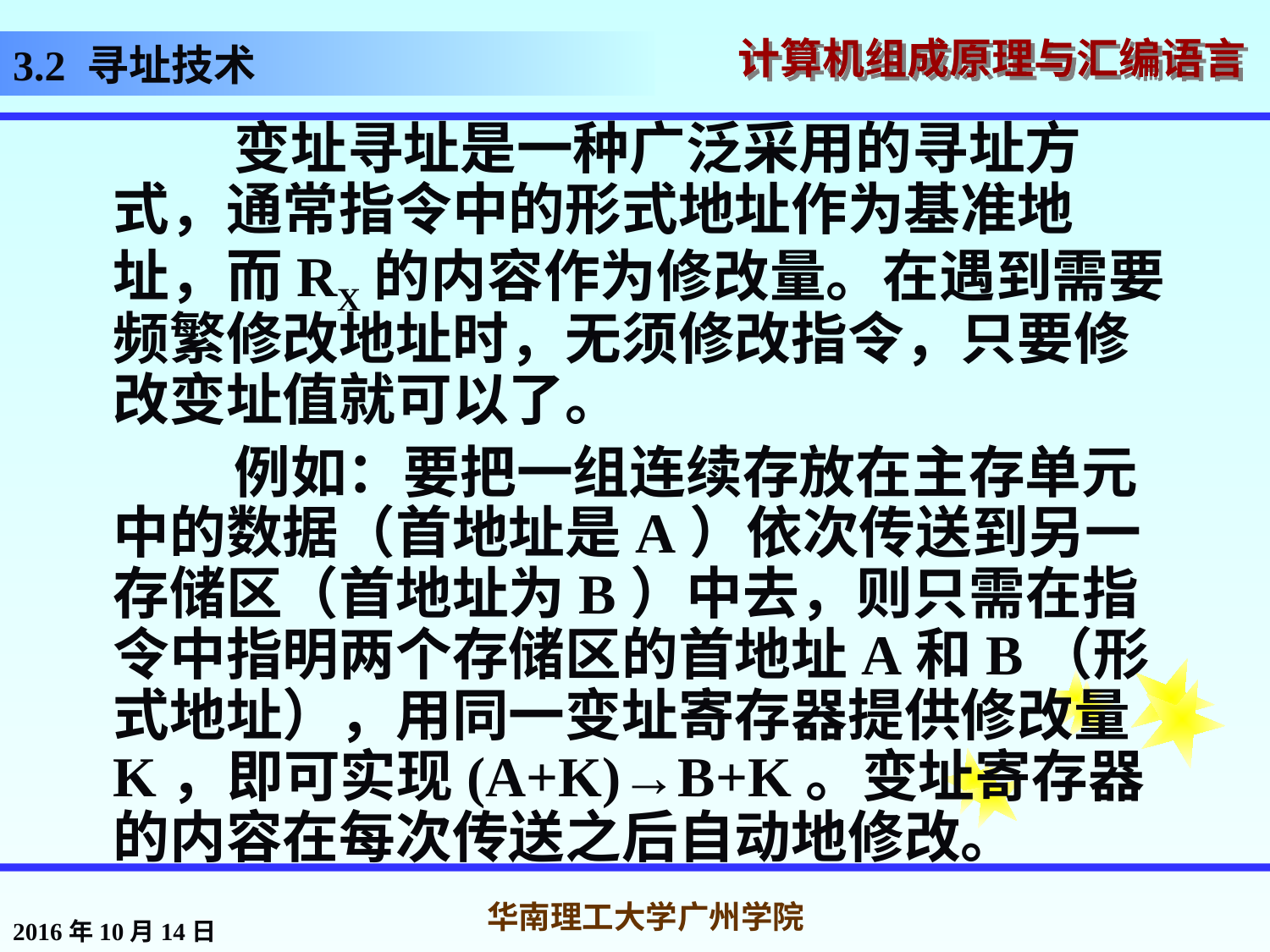

# 3.2 寻址技术
            变址寻址是一种广泛采用的寻址方式，通常指令中的形式地址作为基准地址，而RX的内容作为修改量。在遇到需要频繁修改地址时，无须修改指令，只要修改变址值就可以了。
            例如：要把一组连续存放在主存单元中的数据（首地址是A）依次传送到另一存储区（首地址为B）中去，则只需在指令中指明两个存储区的首地址A和B（形式地址），用同一变址寄存器提供修改量K，即可实现(A+K)→B+K。变址寄存器的内容在每次传送之后自动地修改。
2016年10月14日
华南理工大学广州学院